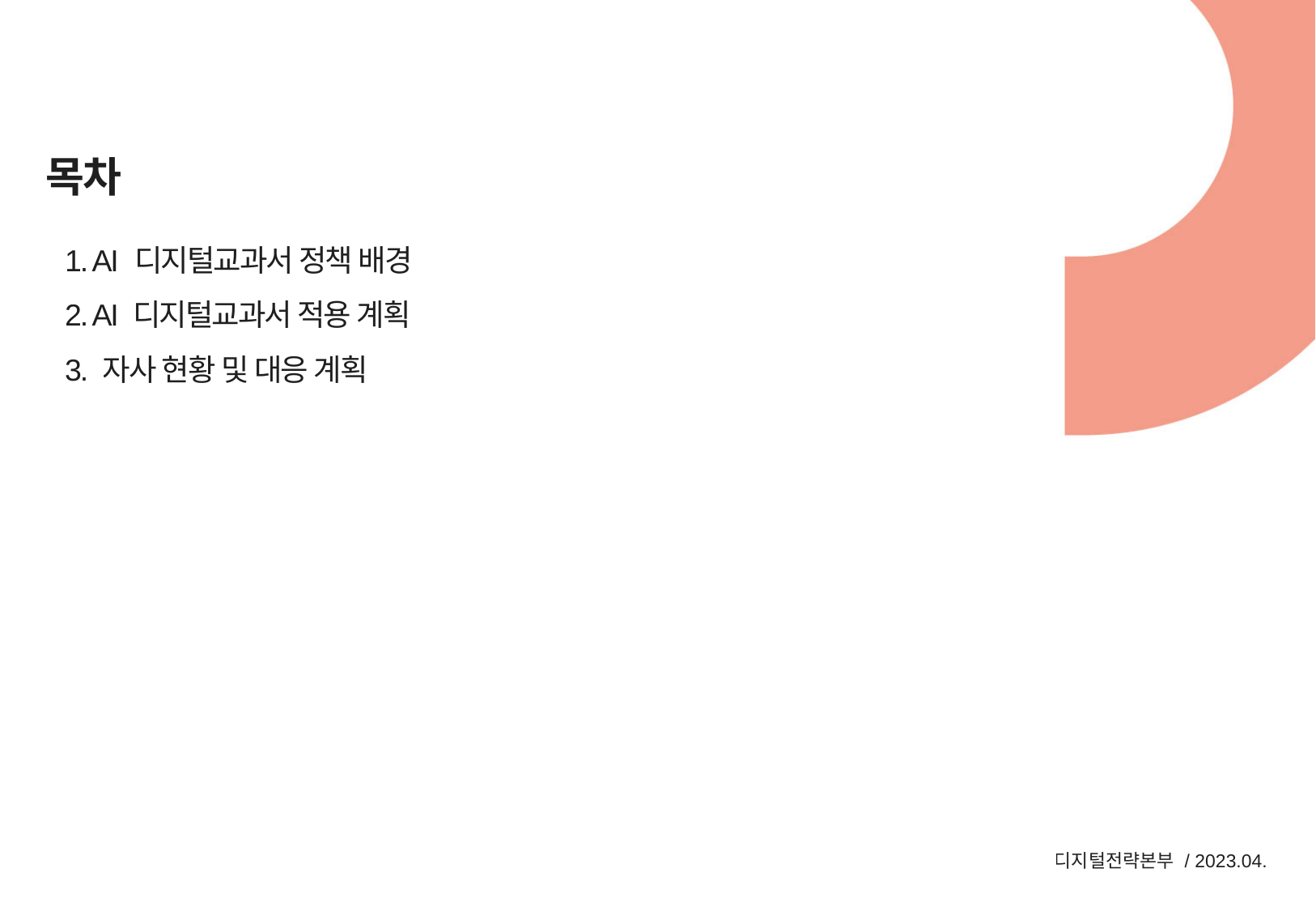

목차
1. AI 디지털교과서 정책 배경
2. AI 디지털교과서 적용 계획
3. 자사 현황 및 대응 계획
디지털전략본부 / 2023.04.